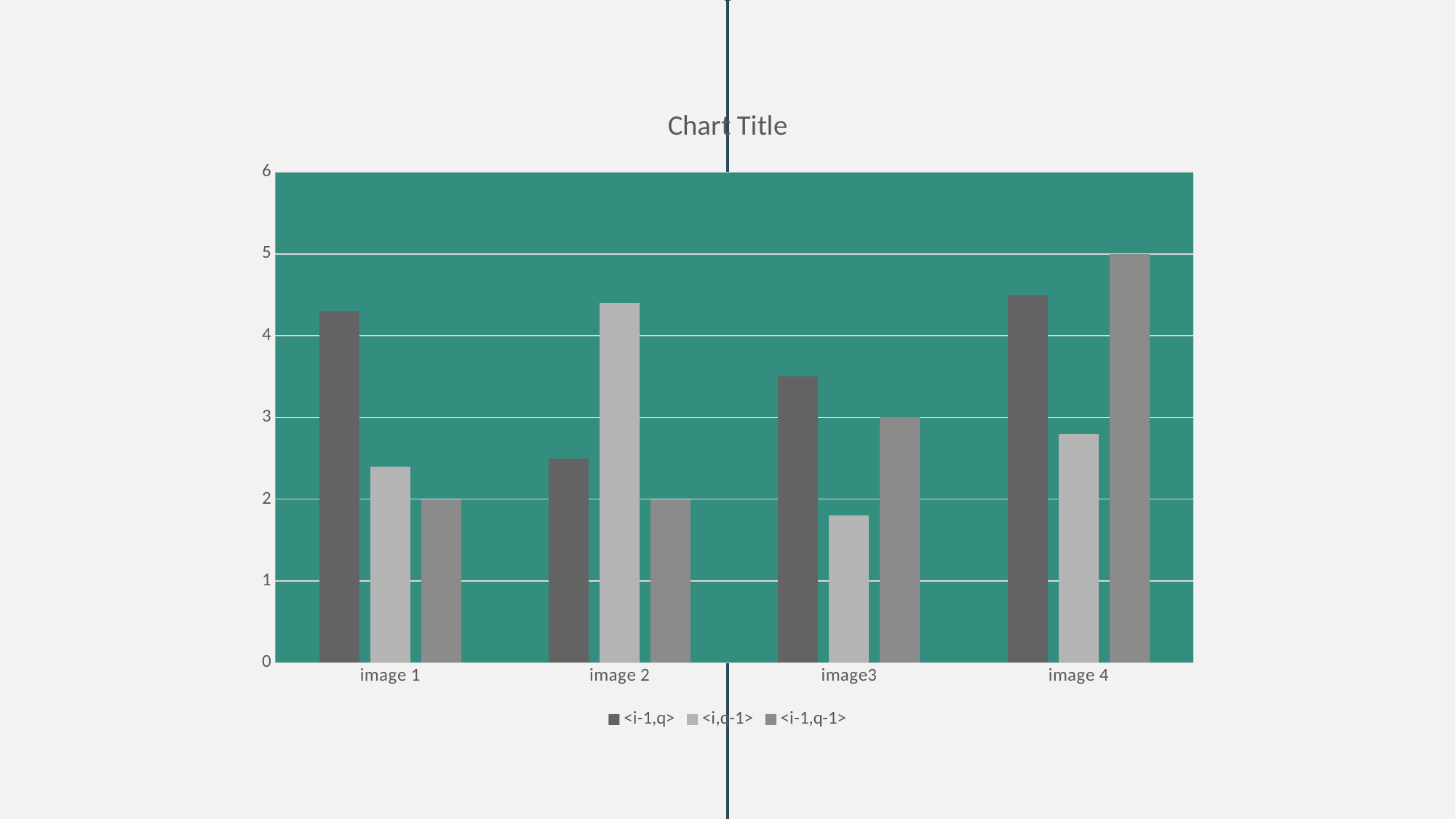

### Chart:

| Category | <i-1,q> | <i,q-1> | <i-1,q-1> |
|---|---|---|---|
| image 1 | 4.3 | 2.4 | 2.0 |
| image 2 | 2.5 | 4.4 | 2.0 |
| image3 | 3.5 | 1.8 | 3.0 |
| image 4 | 4.5 | 2.8 | 5.0 |
4、实验结果展示